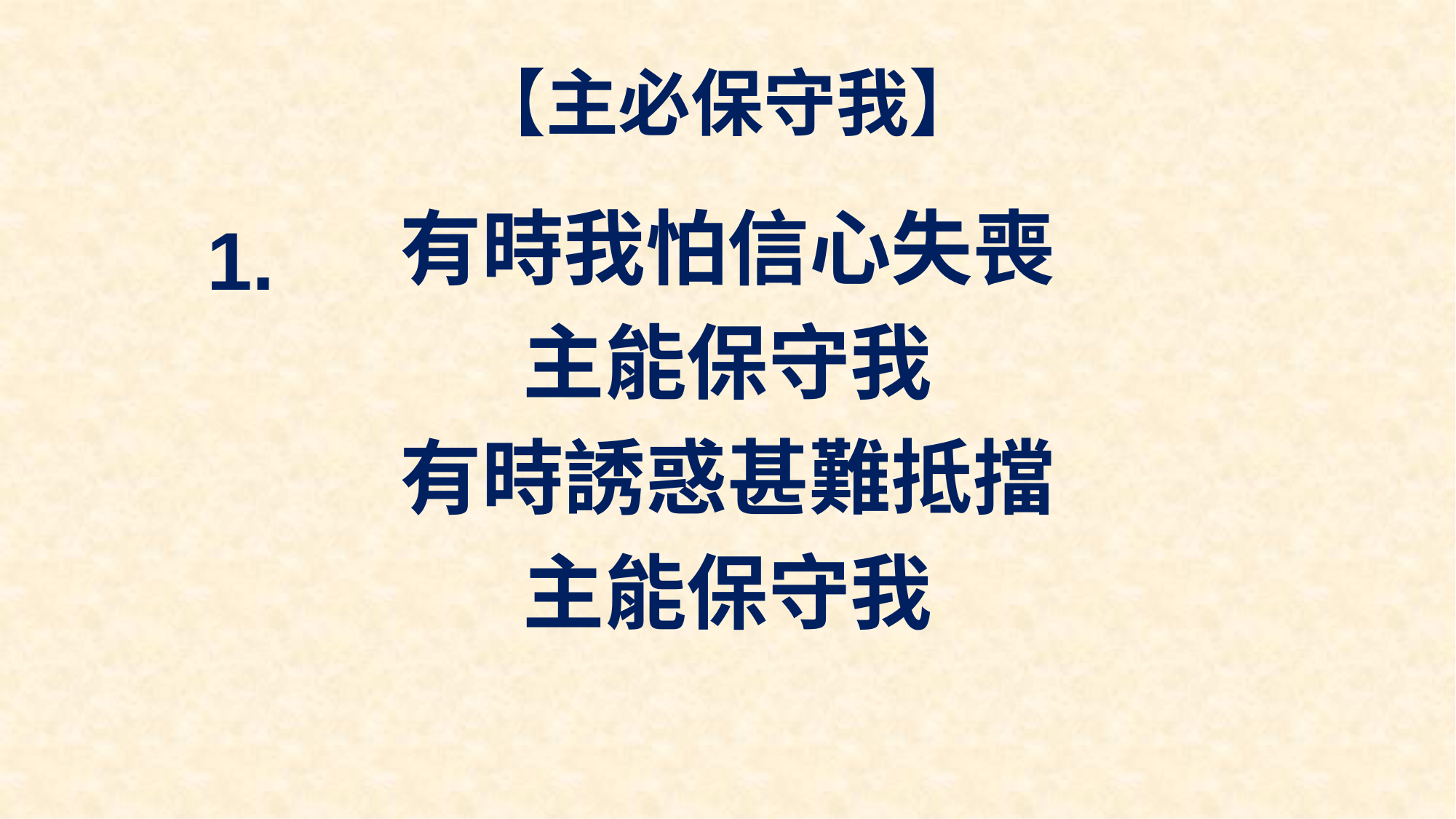

# 【主必保守我】
有時我怕信心失喪
主能保守我
有時誘惑甚難抵擋
主能保守我
1.